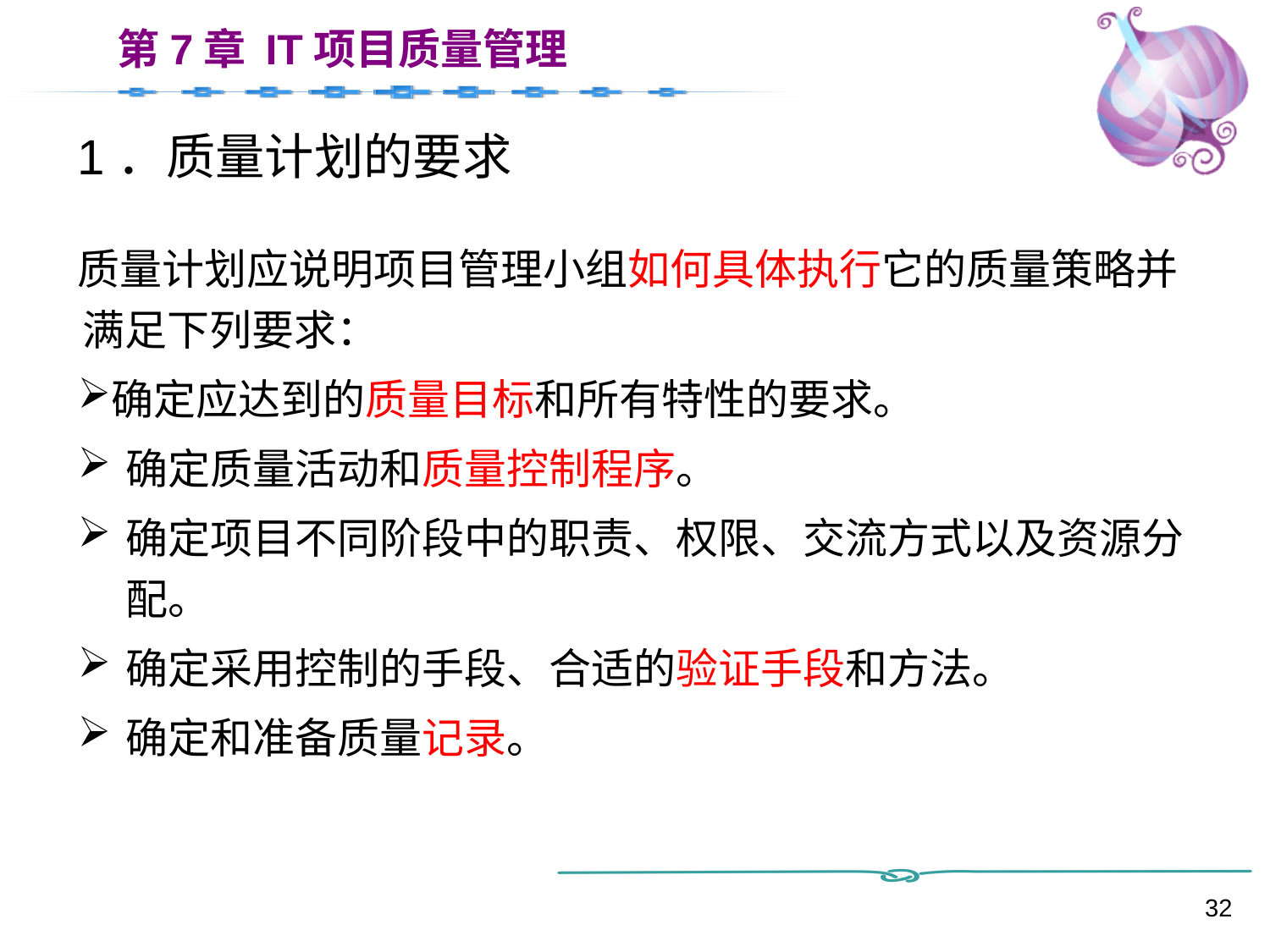

# 1．质量计划的要求
质量计划应说明项目管理小组如何具体执行它的质量策略并满足下列要求：
确定应达到的质量目标和所有特性的要求。
确定质量活动和质量控制程序。
确定项目不同阶段中的职责、权限、交流方式以及资源分配。
确定采用控制的手段、合适的验证手段和方法。
确定和准备质量记录。

32